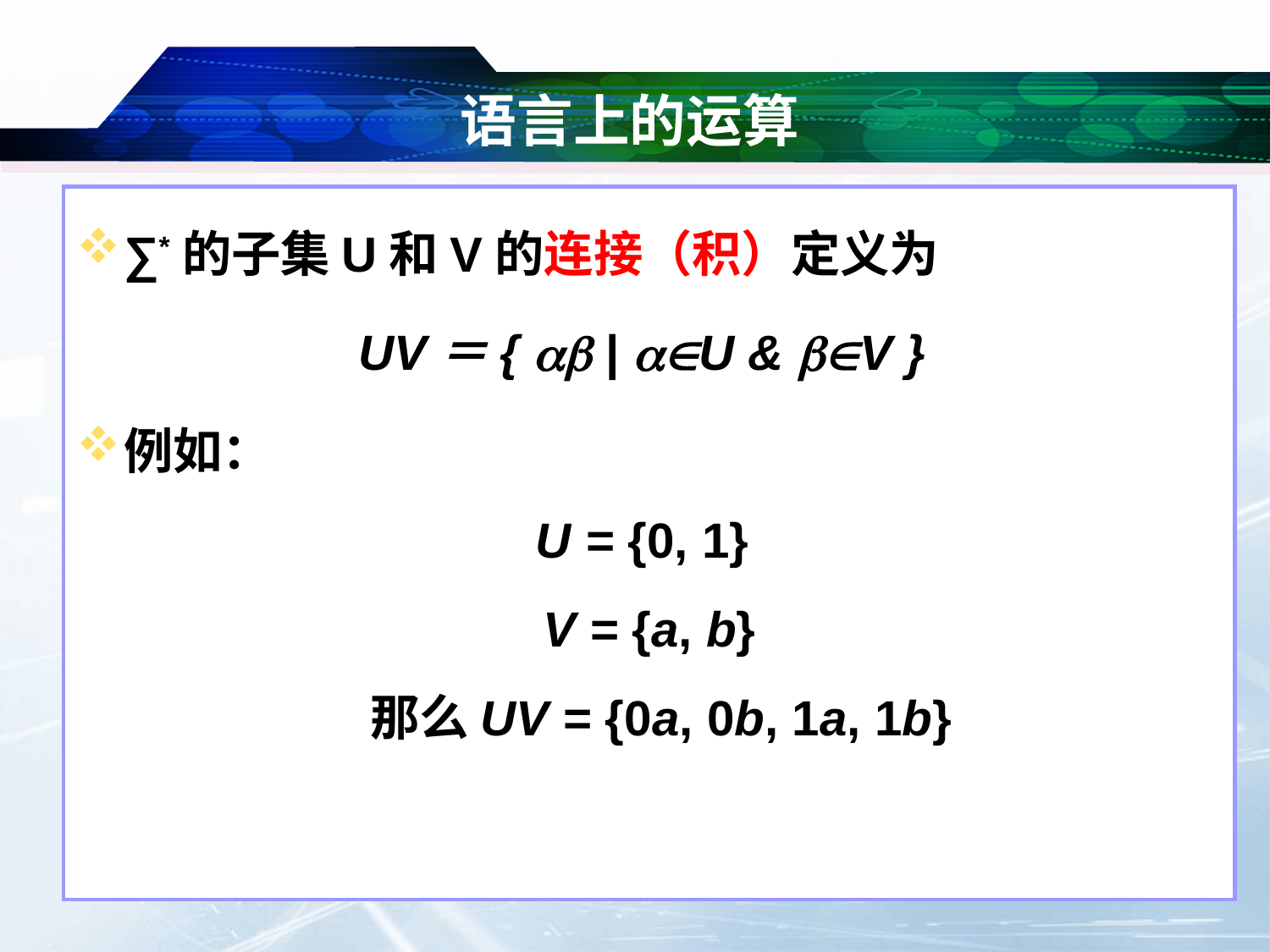

# 语言上的运算
∑*的子集U和V的连接（积）定义为
UV＝{ αβ | α∈U & β∈V }
例如：
U = {0, 1}
V = {a, b}
 那么UV = {0a, 0b, 1a, 1b}